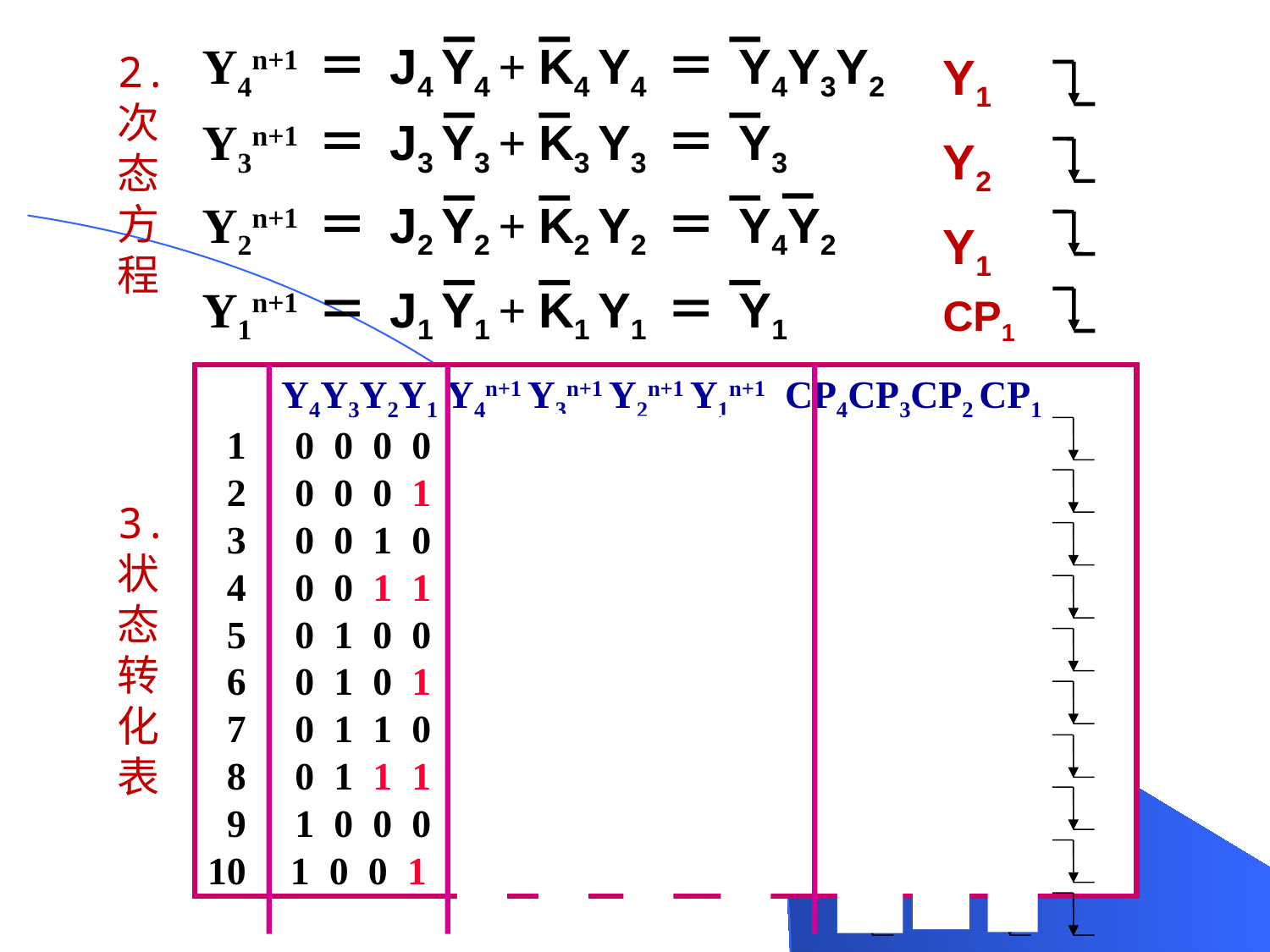

Y4n+1 ＝ J4 Y4 + K4 Y4 ＝ Y4Y3Y2

2. 次态方程
Y1

Y3n+1 ＝ J3 Y3 + K3 Y3 ＝ Y3

Y2

Y2n+1 ＝ J2 Y2 + K2 Y2 ＝ Y4Y2

Y1

Y1n+1 ＝ J1 Y1 + K1 Y1 ＝ Y1

CP1

        Y4Y3Y2Y1 Y4n+1 Y3n+1 Y2n+1 Y1n+1  CP4CP3CP2 CP1
  1     0  0  0  0    0      0       0        1
  2     0  0  0  1    0      0       1        0
  3     0  0  1  0    0      0       1        1
  4     0  0  1  1    0      1       0        0
  5     0  1  0  0    0      1       0        1
  6     0  1  0  1    0      1       1        0
  7     0  1  1  0    0      1       1        1
  8     0  1  1  1    1      0       0        0
  9     1  0  0  0    1      0       0        1
  1  0  0  1     0      0       0        0

3. 状态转化表